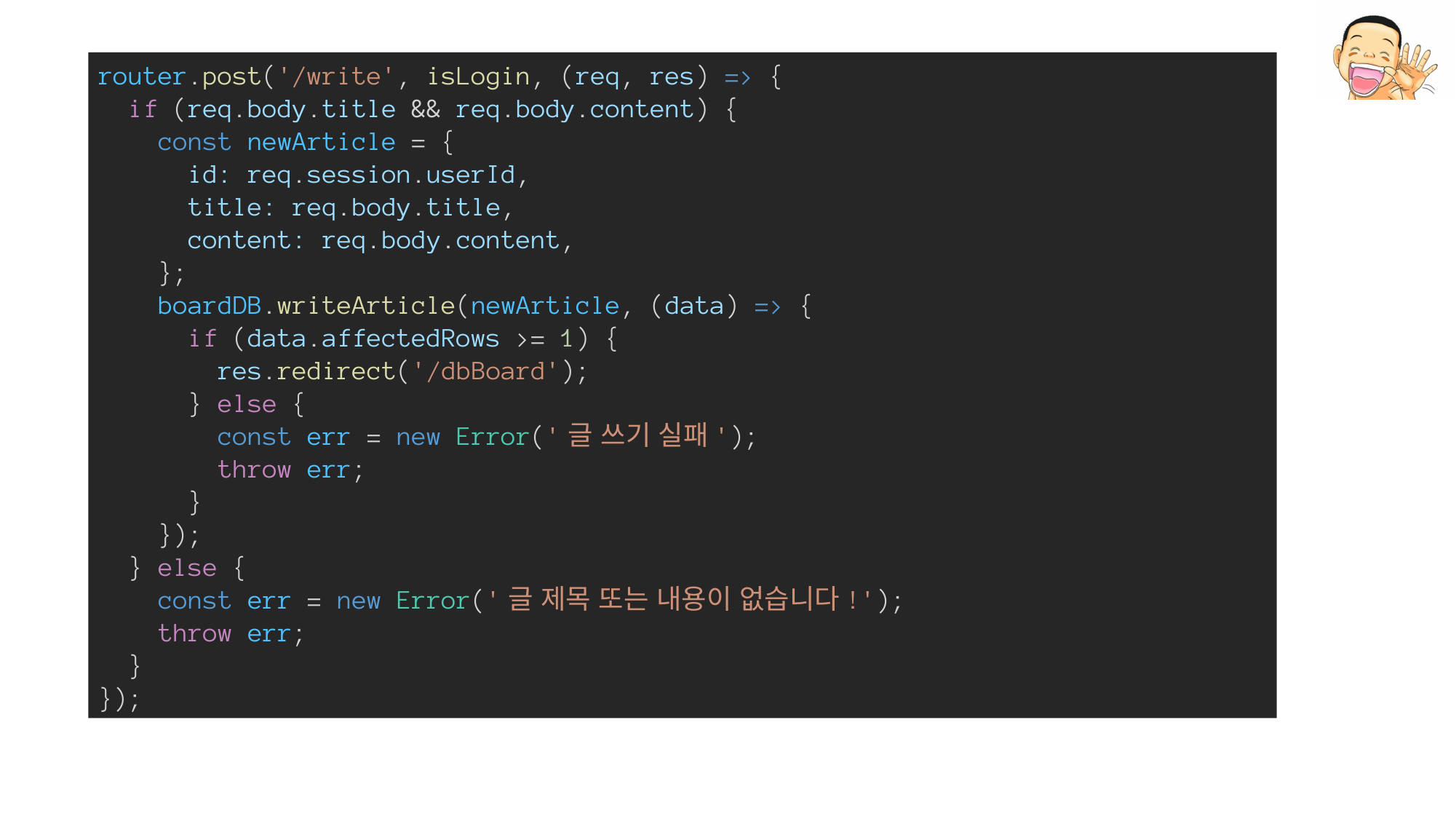

router.post('/write', isLogin, (req, res) => {
  if (req.body.title && req.body.content) {
    const newArticle = {
      id: req.session.userId,
      title: req.body.title,
      content: req.body.content,
    };
    boardDB.writeArticle(newArticle, (data) => {
      if (data.affectedRows >= 1) {
        res.redirect('/dbBoard');
      } else {
        const err = new Error('글 쓰기 실패');
        throw err;
      }
    });
  } else {
    const err = new Error('글 제목 또는 내용이 없습니다!');
    throw err;
  }
});